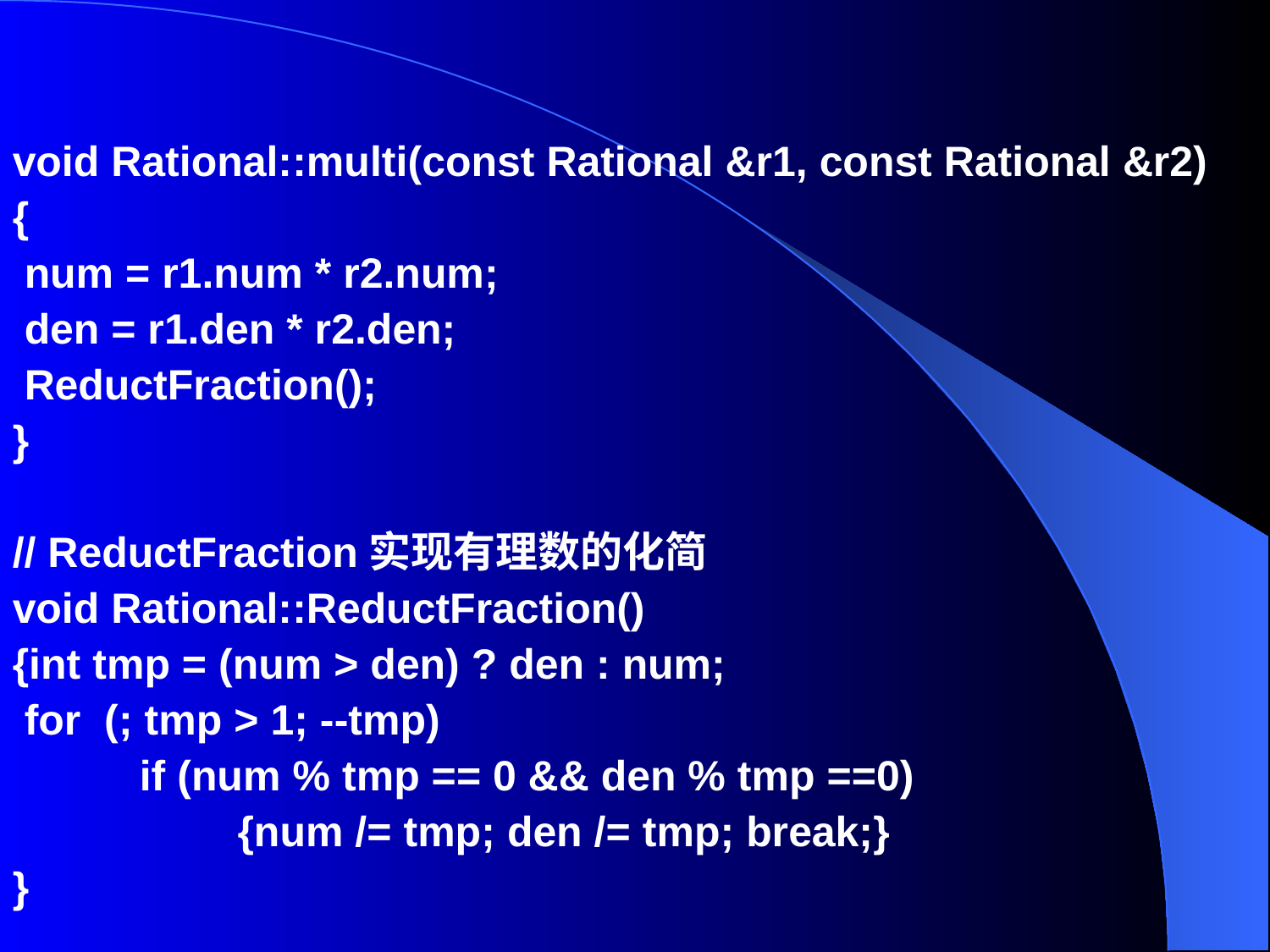

void Rational::multi(const Rational &r1, const Rational &r2)
{
 num = r1.num * r2.num;
 den = r1.den * r2.den;
 ReductFraction();
}

// ReductFraction实现有理数的化简
void Rational::ReductFraction()
{int tmp = (num > den) ? den : num;
 for  (; tmp > 1; --tmp)
	if (num % tmp == 0 && den % tmp ==0)
                   {num /= tmp; den /= tmp; break;}
}